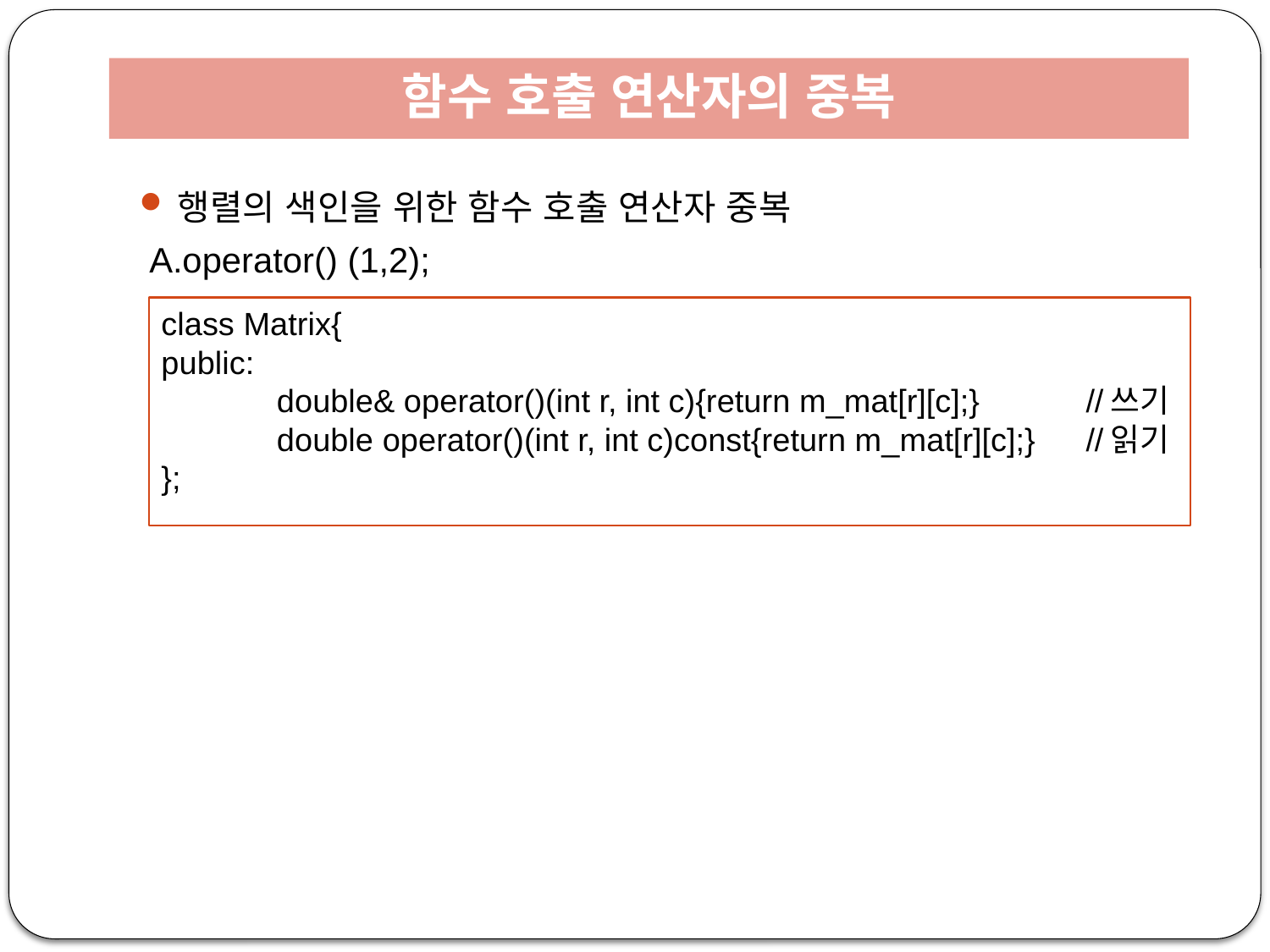

# 함수 호출 연산자의 중복
행렬의 색인을 위한 함수 호출 연산자 중복
 A.operator() (1,2);
class Matrix{
public:
	double& operator()(int r, int c){return m_mat[r][c];} 	//쓰기
	double operator()(int r, int c)const{return m_mat[r][c];} 	//읽기
};